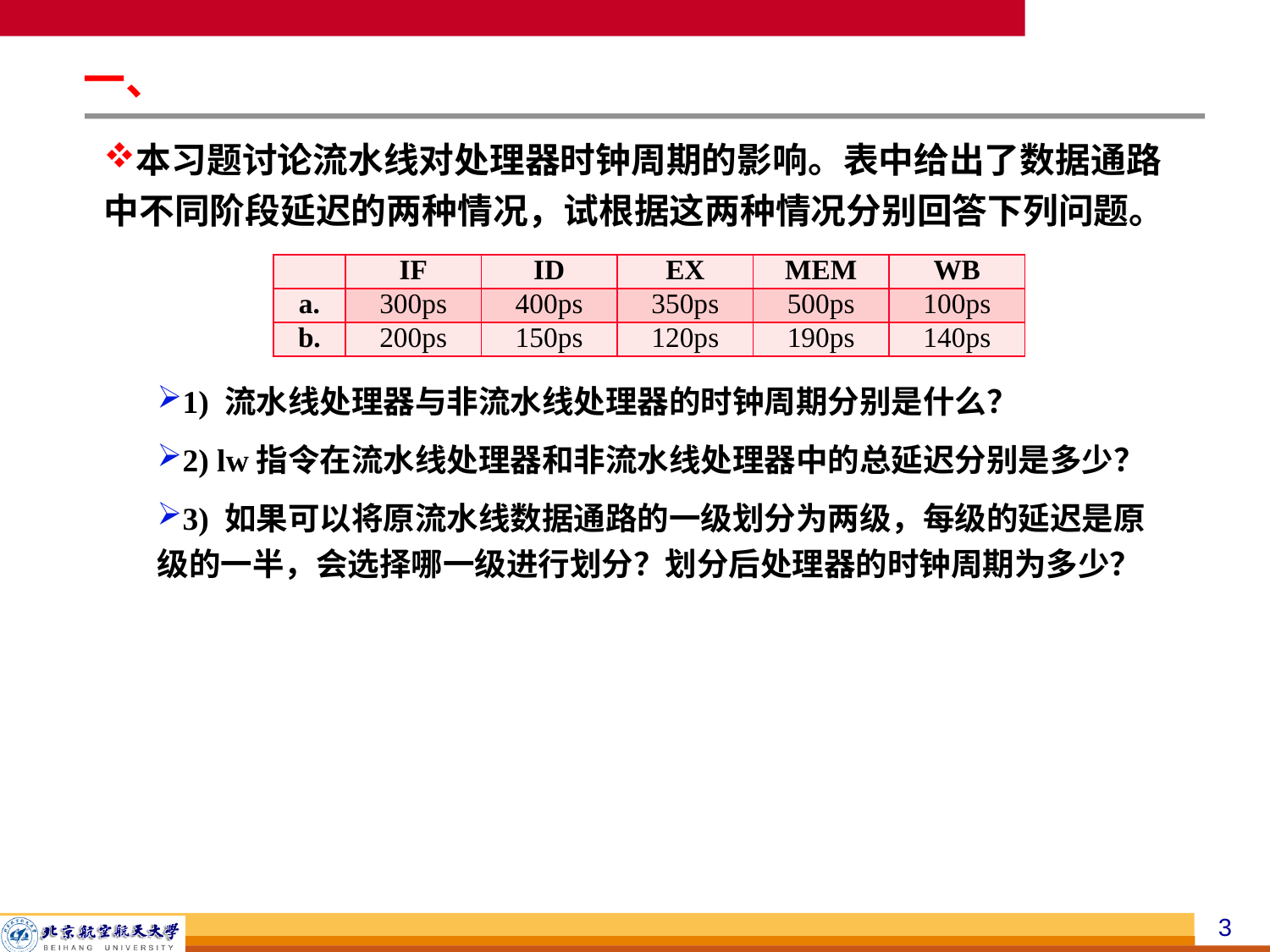

一、
本习题讨论流水线对处理器时钟周期的影响。表中给出了数据通路中不同阶段延迟的两种情况，试根据这两种情况分别回答下列问题。

1) 流水线处理器与非流水线处理器的时钟周期分别是什么？
2) lw指令在流水线处理器和非流水线处理器中的总延迟分别是多少？
3) 如果可以将原流水线数据通路的一级划分为两级，每级的延迟是原级的一半，会选择哪一级进行划分？划分后处理器的时钟周期为多少？
|  | IF | ID | EX | MEM | WB |
| --- | --- | --- | --- | --- | --- |
| a. | 300ps | 400ps | 350ps | 500ps | 100ps |
| b. | 200ps | 150ps | 120ps | 190ps | 140ps |